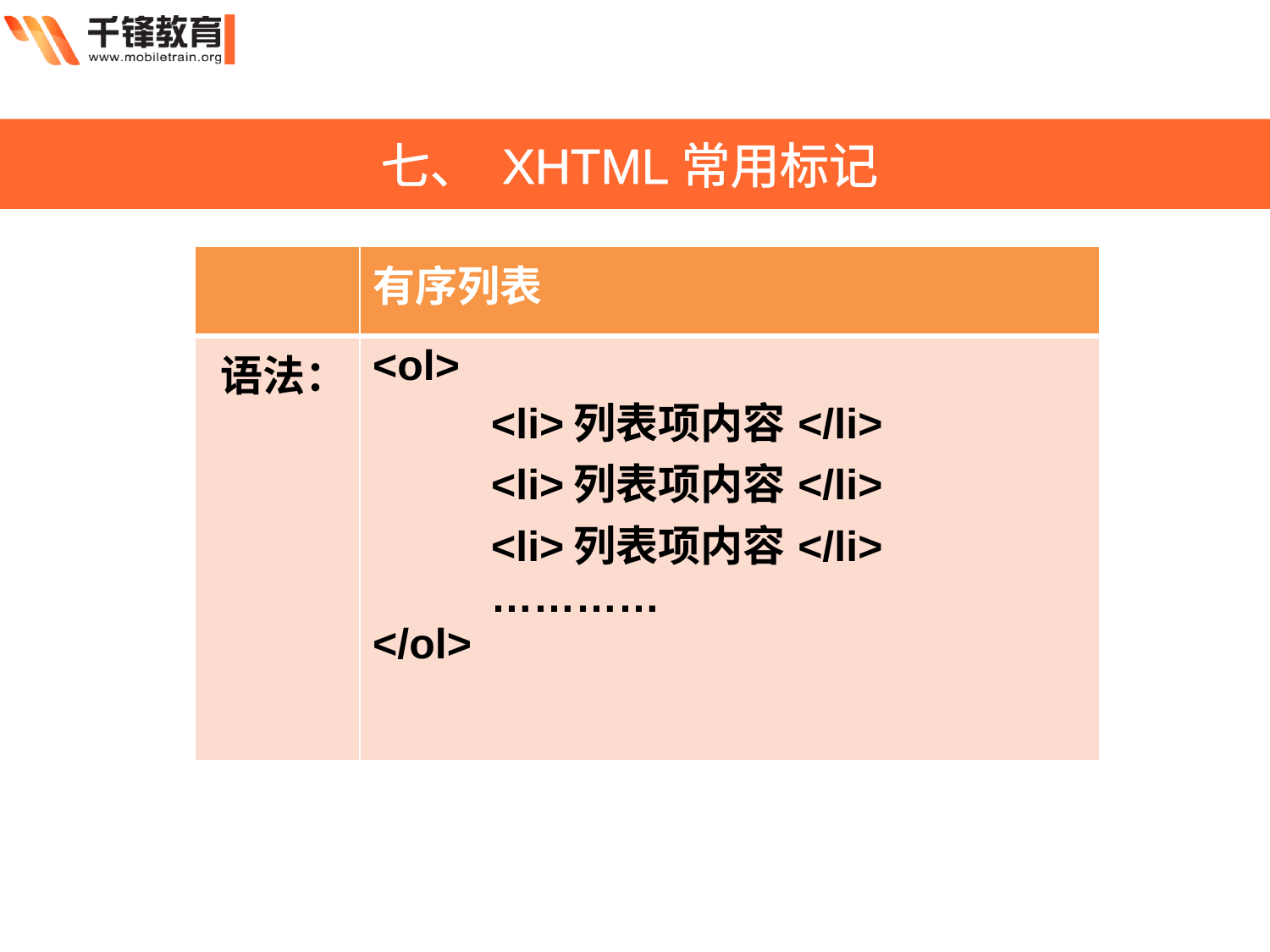

七、 XHTML常用标记
|  | 有序列表 |
| --- | --- |
| 语法： | <ol> <li>列表项内容</li> <li>列表项内容</li> <li>列表项内容</li> ………… </ol> |